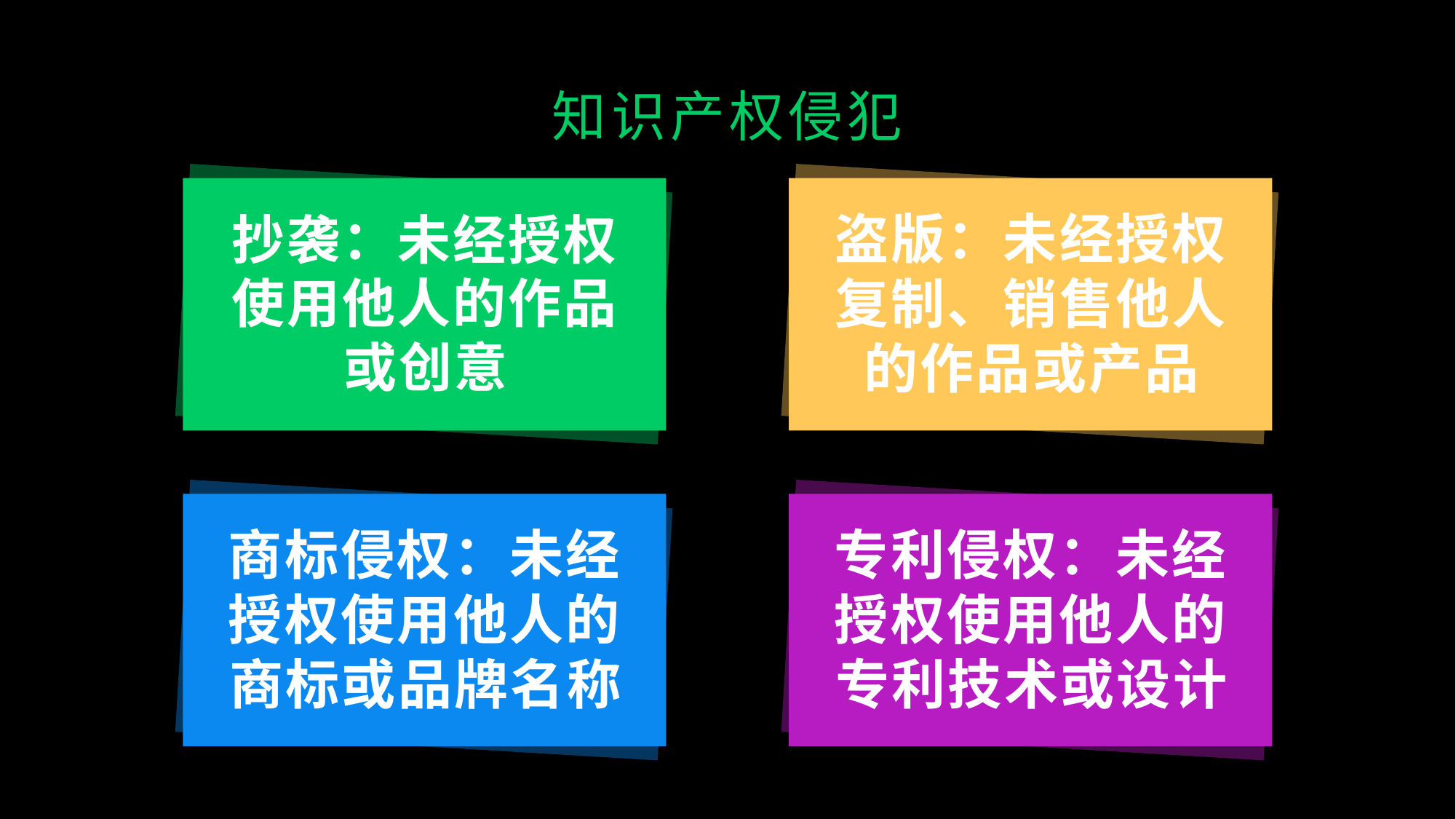

知识产权侵犯

抄袭：未经授权使用他人的作品或创意
盗版：未经授权复制、销售他人的作品或产品

商标侵权：未经授权使用他人的商标或品牌名称
专利侵权：未经授权使用他人的专利技术或设计